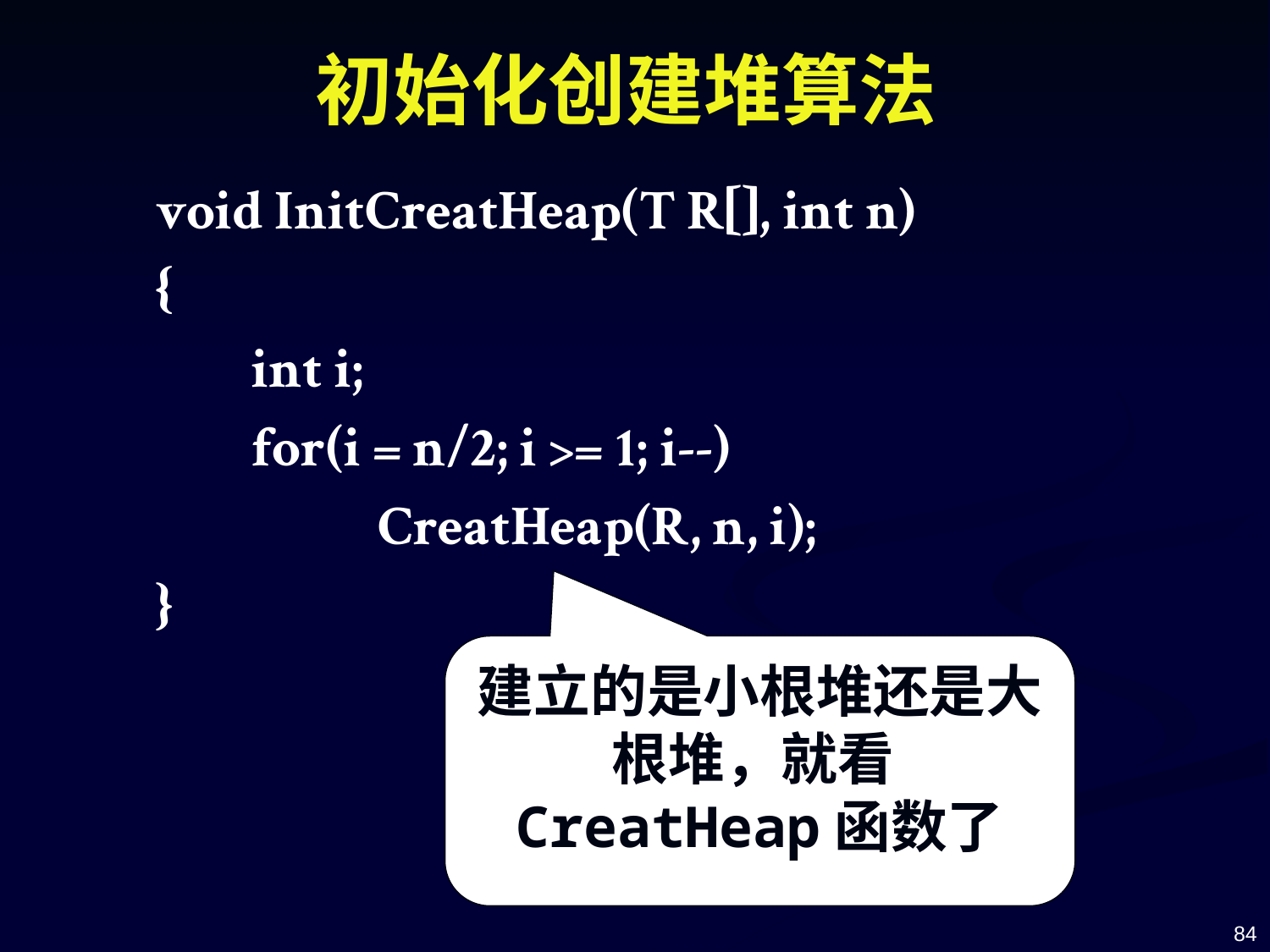

# 初始化创建堆算法
void InitCreatHeap(T R[], int n)
{
	int i;
	for(i = n/2; i >= 1; i--)
		CreatHeap(R, n, i);
}
建立的是小根堆还是大根堆，就看CreatHeap函数了
84